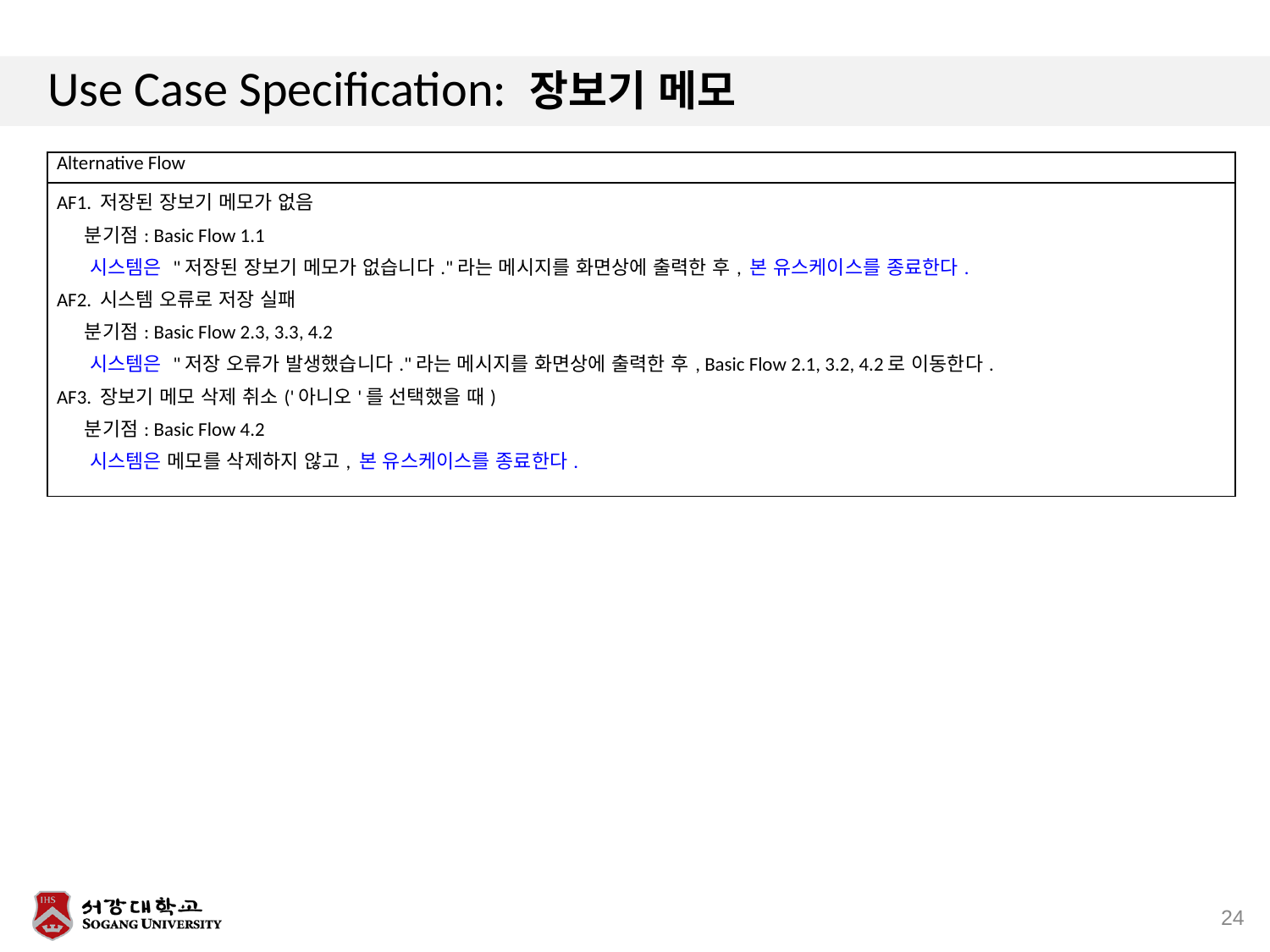

# Use Case Specification: 장보기 메모
| Alternative Flow |
| --- |
| AF1. 저장된 장보기 메모가 없음 분기점: Basic Flow 1.1 시스템은 "저장된 장보기 메모가 없습니다."라는 메시지를 화면상에 출력한 후, 본 유스케이스를 종료한다. AF2. 시스템 오류로 저장 실패 분기점: Basic Flow 2.3, 3.3, 4.2 시스템은 "저장 오류가 발생했습니다."라는 메시지를 화면상에 출력한 후, Basic Flow 2.1, 3.2, 4.2로 이동한다. AF3. 장보기 메모 삭제 취소('아니오'를 선택했을 때) 분기점: Basic Flow 4.2 시스템은 메모를 삭제하지 않고, 본 유스케이스를 종료한다. |
24